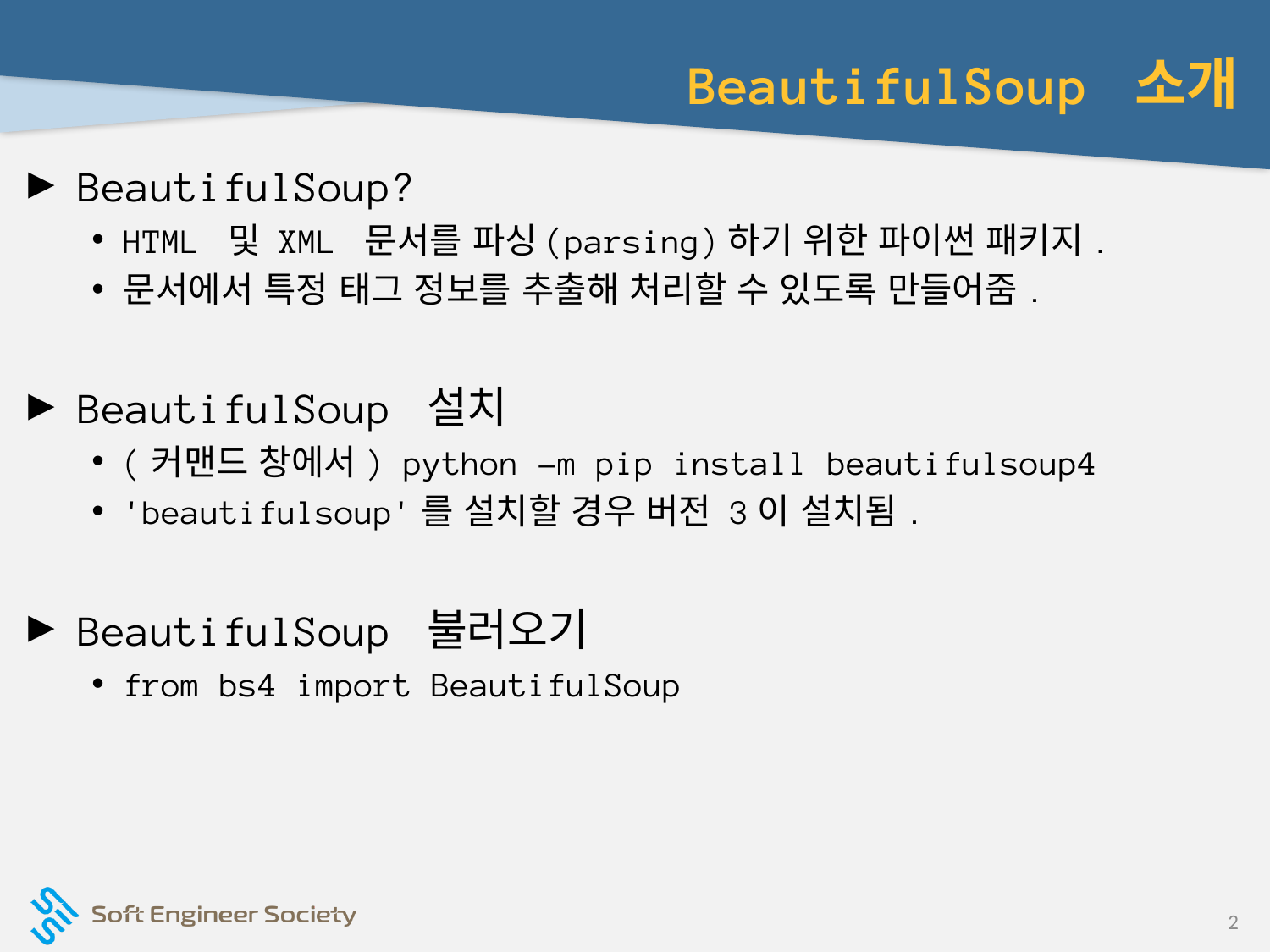

# BeautifulSoup 소개
BeautifulSoup?
HTML 및 XML 문서를 파싱(parsing)하기 위한 파이썬 패키지.
문서에서 특정 태그 정보를 추출해 처리할 수 있도록 만들어줌.

BeautifulSoup 설치
(커맨드 창에서) python -m pip install beautifulsoup4
'beautifulsoup'를 설치할 경우 버전 3이 설치됨.

BeautifulSoup 불러오기
from bs4 import BeautifulSoup
2